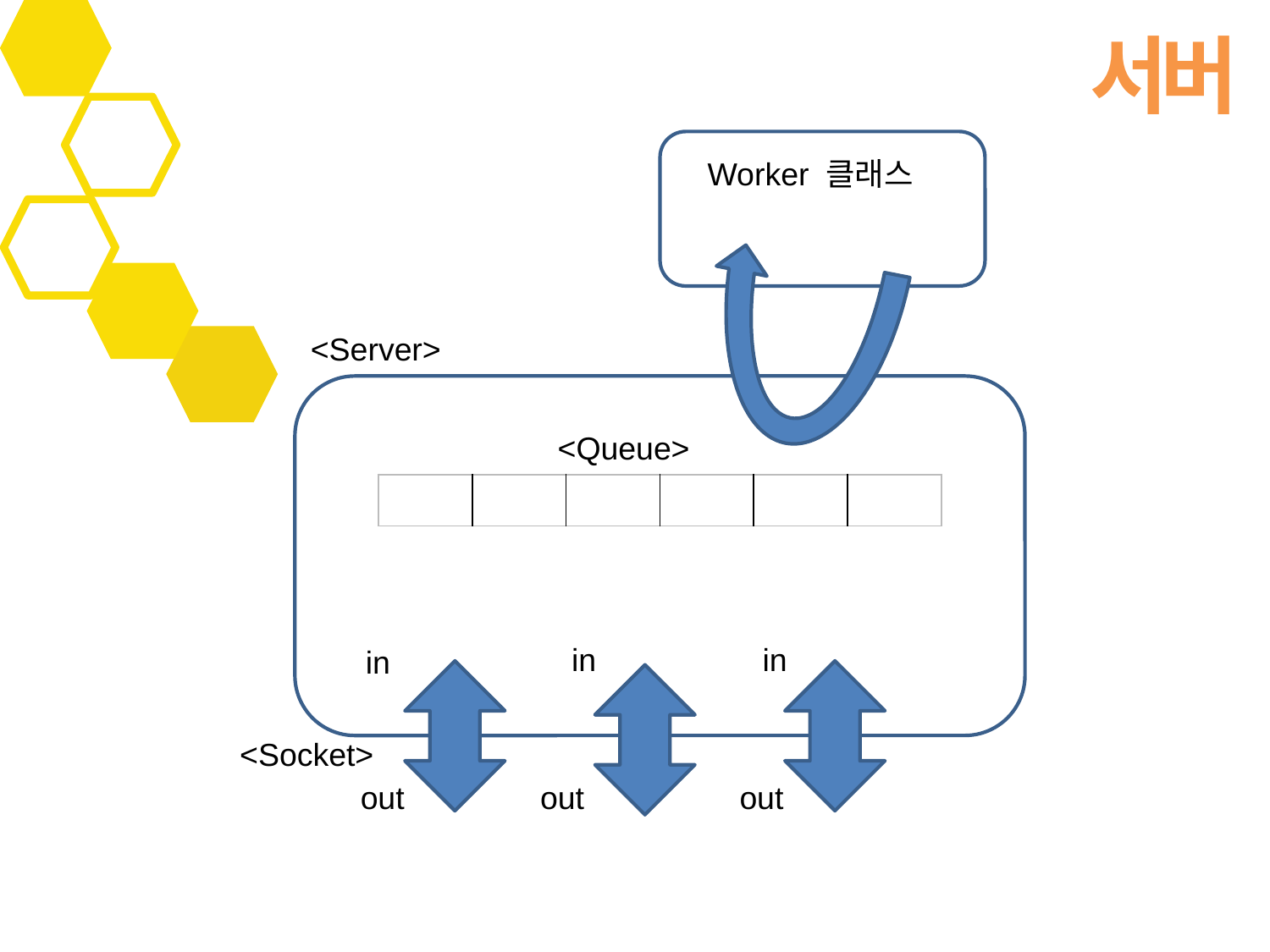

서버

Worker 클래스
<Server>

<Queue>
|  |  |  |  |  |  |
| --- | --- | --- | --- | --- | --- |
in
in
in

<Socket>
out
out
out